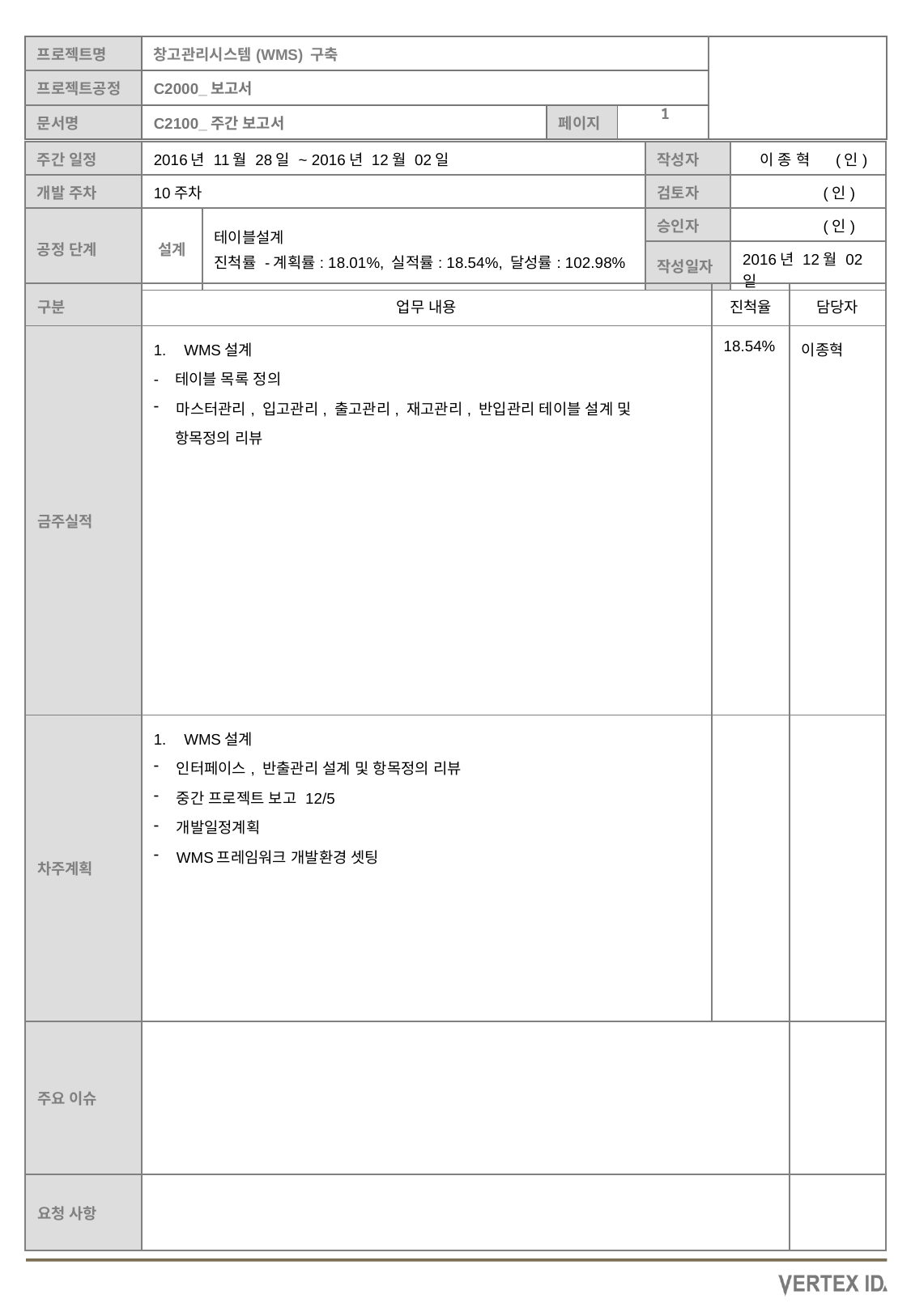

| 주간 일정 | 2016년 11월 28일 ~ 2016년 12월 02일 |  | 작성자 | 이 종 혁 (인) |
| --- | --- | --- | --- | --- |
| 개발 주차 | 10주차 |  | 검토자 | (인) |
| 공정 단계 | 설계 | 테이블설계 진척률 -계획률: 18.01%, 실적률: 18.54%, 달성률: 102.98% | 승인자 | (인) |
|  |  |  | 작성일자 | 2016년 12월 02일 |
| 구분 | 업무 내용 | 진척율 | 담당자 |
| --- | --- | --- | --- |
| 금주실적 | WMS설계 - 테이블 목록 정의 마스터관리, 입고관리, 출고관리, 재고관리, 반입관리 테이블 설계 및 항목정의 리뷰 | 18.54% | 이종혁 |
| 차주계획 | WMS설계 인터페이스, 반출관리 설계 및 항목정의 리뷰 중간 프로젝트 보고 12/5 개발일정계획 WMS프레임워크 개발환경 셋팅 |  |  |
| 주요 이슈 |  |  |  |
| 요청 사항 |  |  |  |